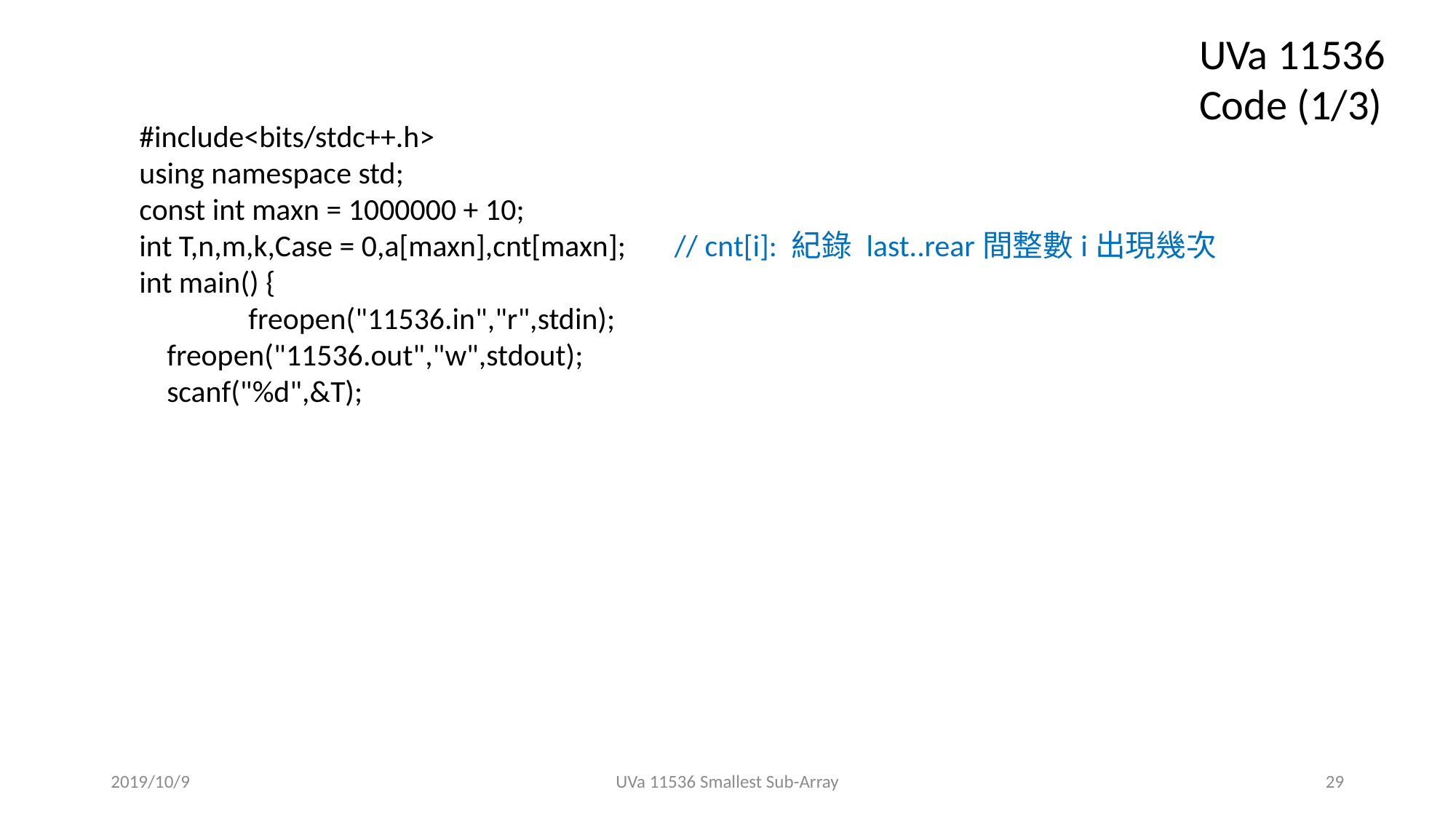

UVa 11536 Code (1/3)
#include<bits/stdc++.h>
using namespace std;
const int maxn = 1000000 + 10;
int T,n,m,k,Case = 0,a[maxn],cnt[maxn];       // cnt[i]: 紀錄 last..rear間整數i出現幾次
int main() {
	freopen("11536.in","r",stdin);
    freopen("11536.out","w",stdout);
    scanf("%d",&T);
2019/10/9
UVa 11536 Smallest Sub-Array
29